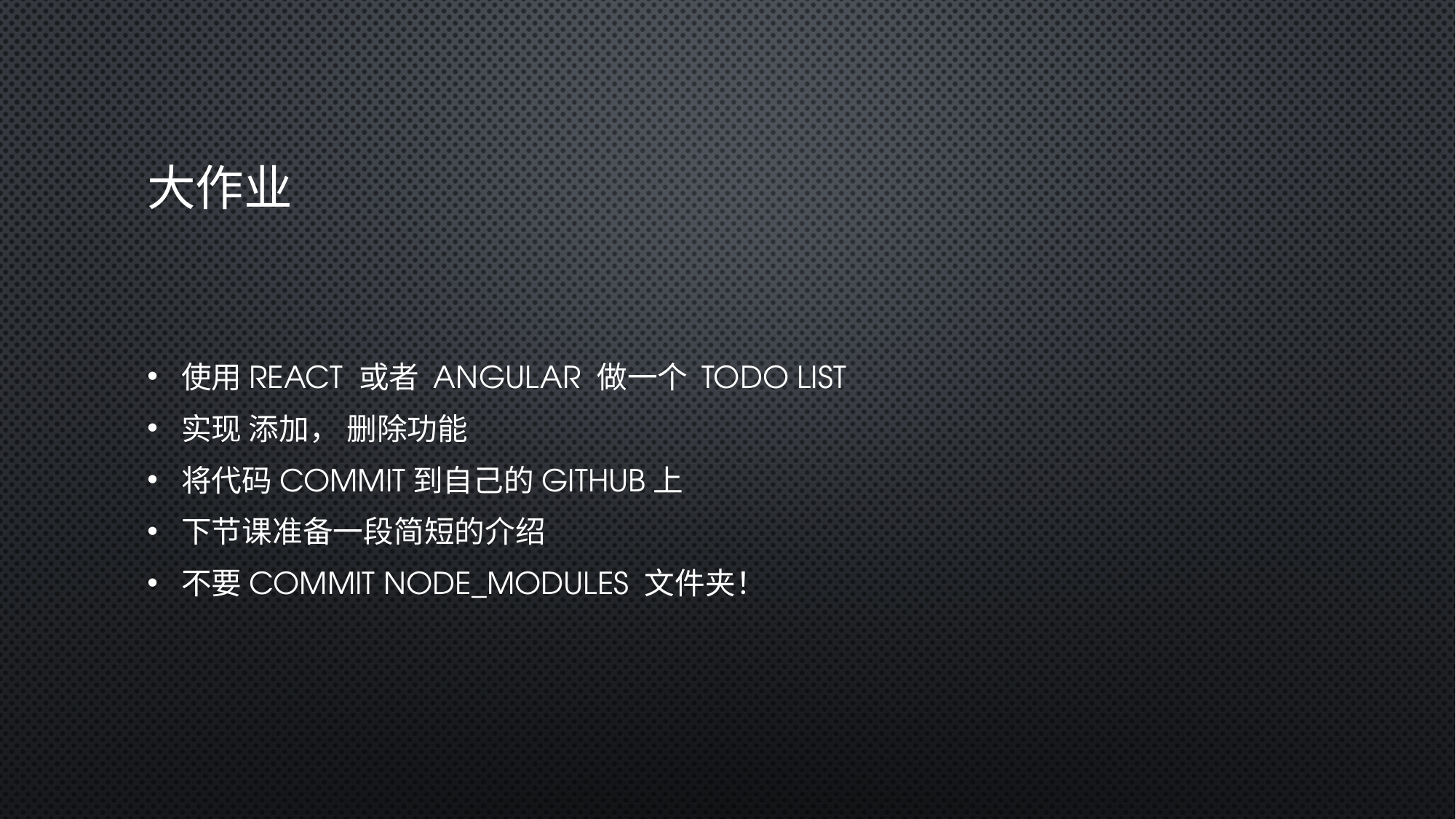

# 大作业
使用React 或者 Angular 做一个 todo list
实现 添加， 删除功能
将代码commit到自己的github上
下节课准备一段简短的介绍
不要commit Node_modules 文件夹！